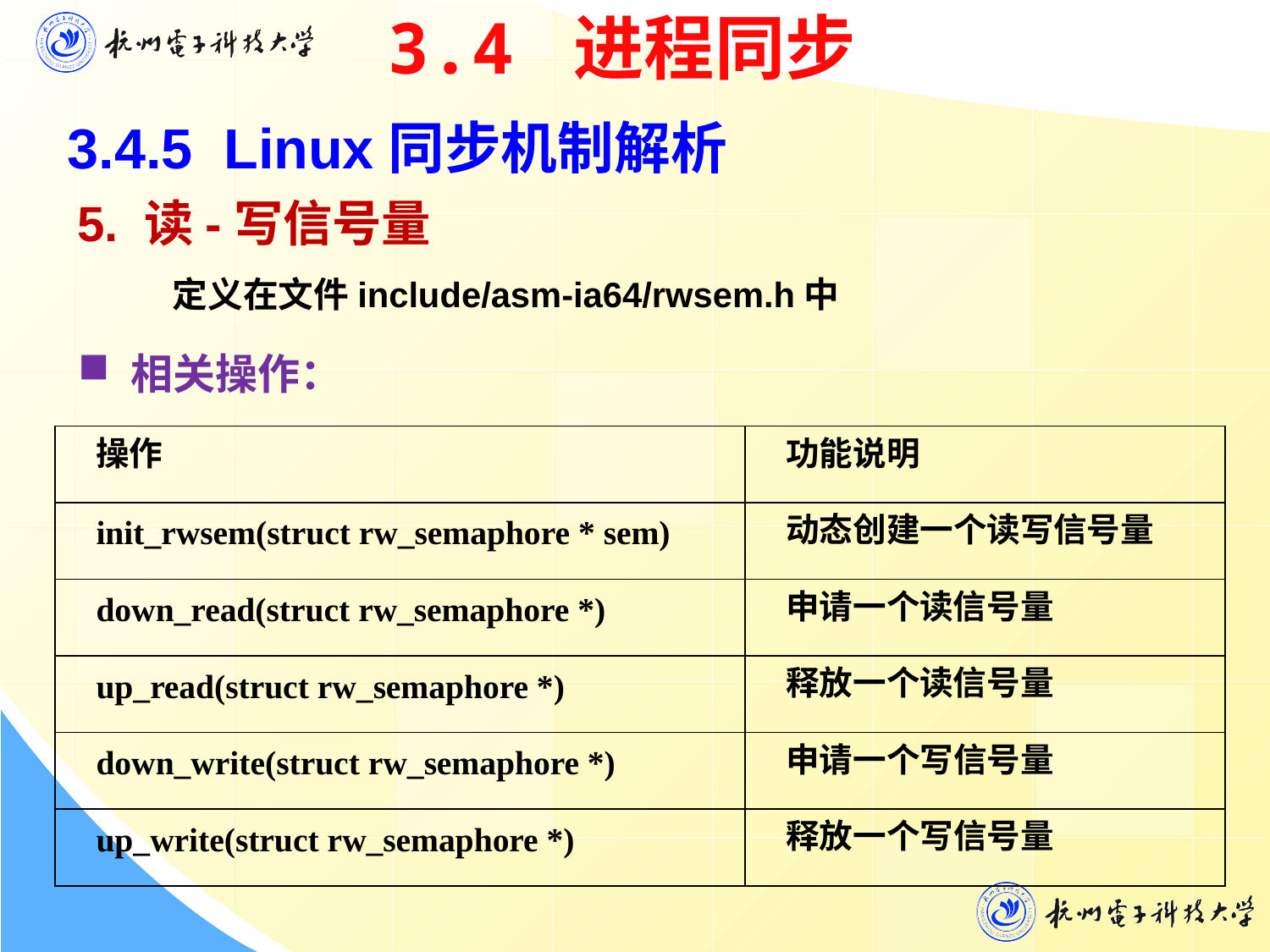

3.4 进程同步
3.4.5  Linux同步机制解析
5. 读-写信号量
定义在文件include/asm-ia64/rwsem.h中
 相关操作：
| 操作 | 功能说明 |
| --- | --- |
| init\_rwsem(struct rw\_semaphore \* sem) | 动态创建一个读写信号量 |
| down\_read(struct rw\_semaphore \*) | 申请一个读信号量 |
| up\_read(struct rw\_semaphore \*) | 释放一个读信号量 |
| down\_write(struct rw\_semaphore \*) | 申请一个写信号量 |
| up\_write(struct rw\_semaphore \*) | 释放一个写信号量 |